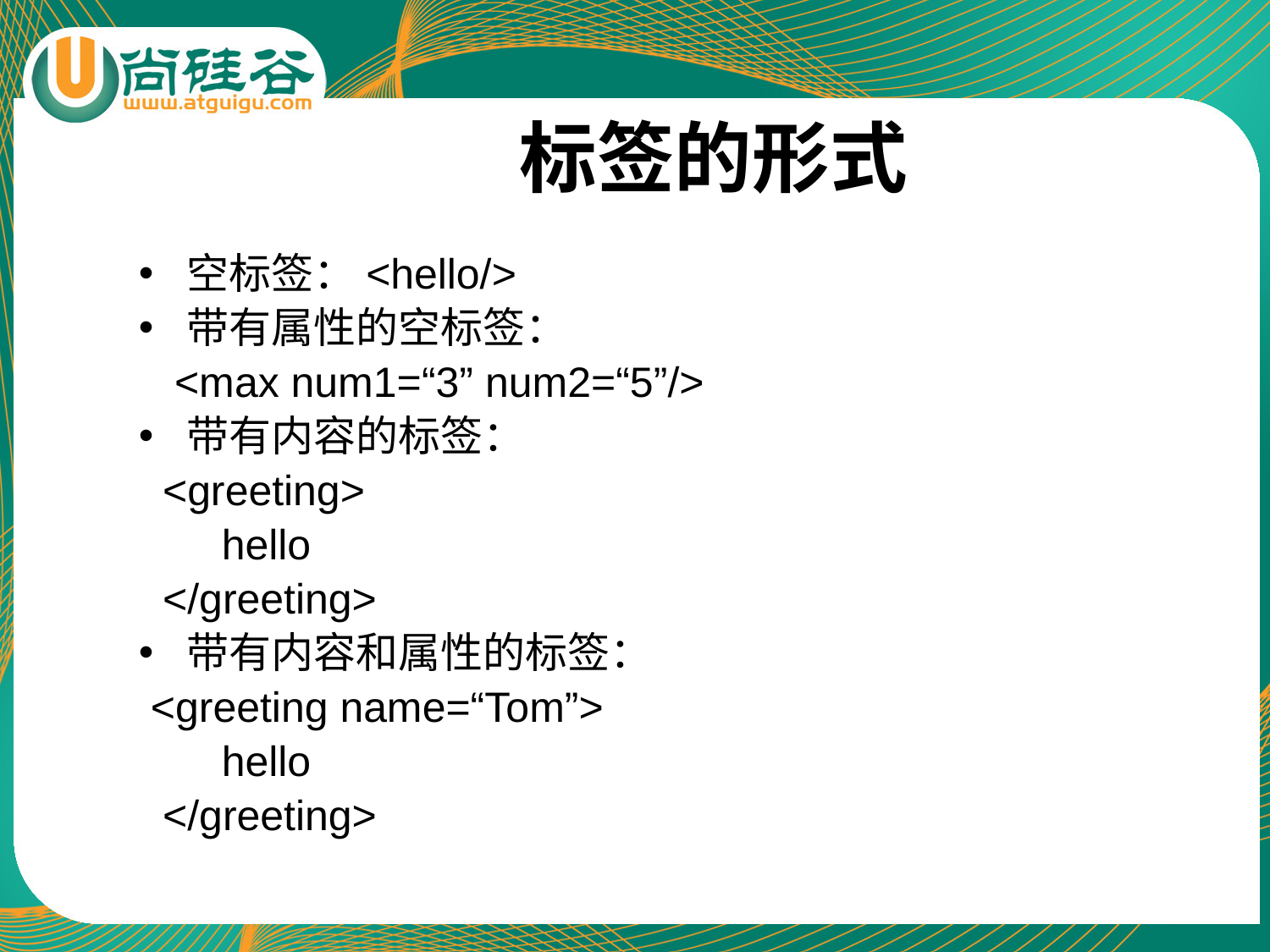

# 标签的形式
空标签：<hello/>
带有属性的空标签：
   <max num1=“3” num2=“5”/>
带有内容的标签：
  <greeting>
       hello
  </greeting>
带有内容和属性的标签：
 <greeting name=“Tom”>
       hello
  </greeting>